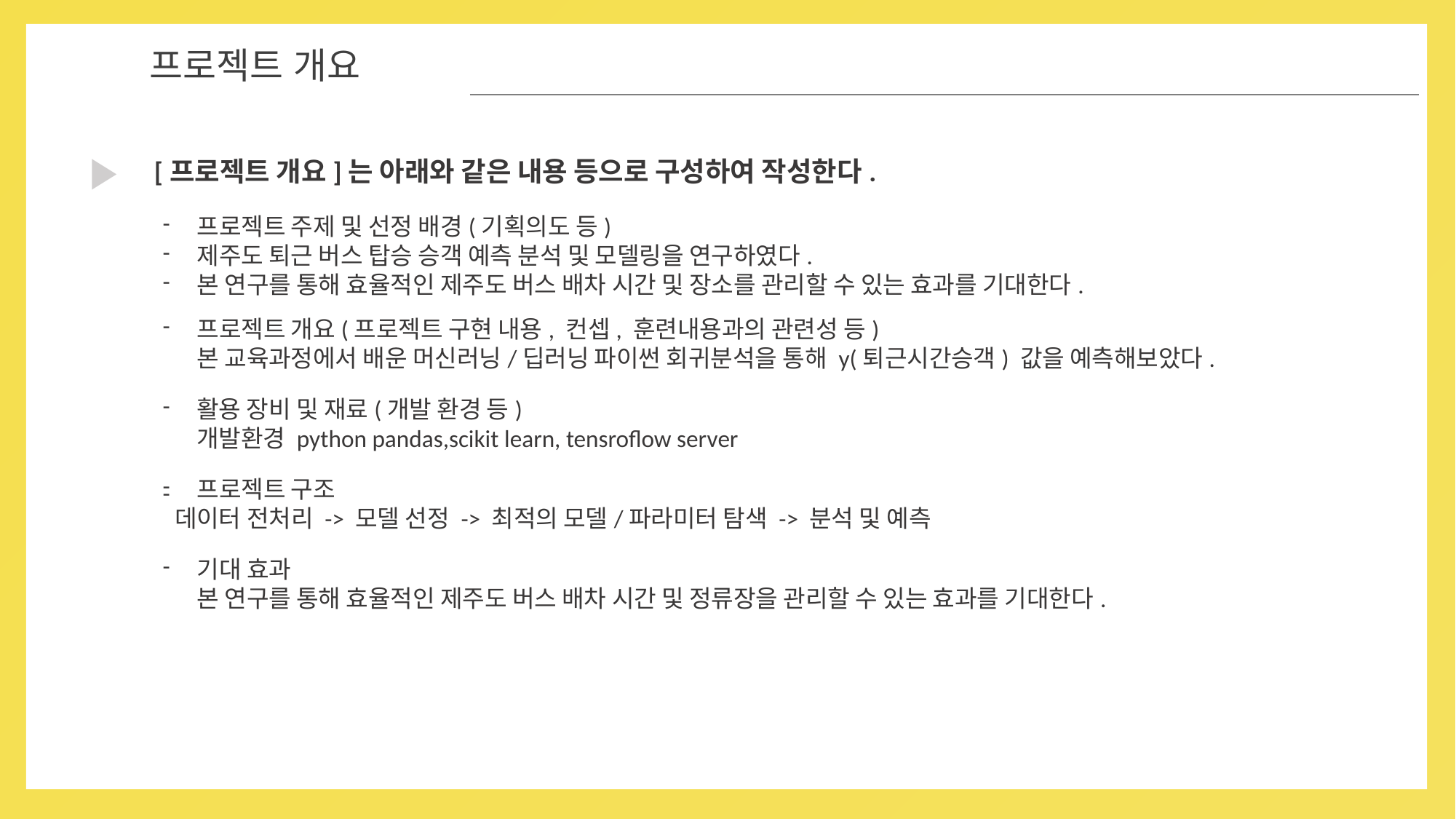

01

프로젝트 개요
▶
[프로젝트 개요]는 아래와 같은 내용 등으로 구성하여 작성한다.
프로젝트 주제 및 선정 배경(기획의도 등)
제주도 퇴근 버스 탑승 승객 예측 분석 및 모델링을 연구하였다.
본 연구를 통해 효율적인 제주도 버스 배차 시간 및 장소를 관리할 수 있는 효과를 기대한다.

프로젝트 개요(프로젝트 구현 내용, 컨셉, 훈련내용과의 관련성 등)
본 교육과정에서 배운 머신러닝/딥러닝 파이썬 회귀분석을 통해 y(퇴근시간승객) 값을 예측해보았다.

활용 장비 및 재료(개발 환경 등)
개발환경 python pandas,scikit learn, tensroflow server

프로젝트 구조
데이터 전처리 -> 모델 선정 -> 최적의 모델/파라미터 탐색 -> 분석 및 예측
기대 효과
본 연구를 통해 효율적인 제주도 버스 배차 시간 및 정류장을 관리할 수 있는 효과를 기대한다.